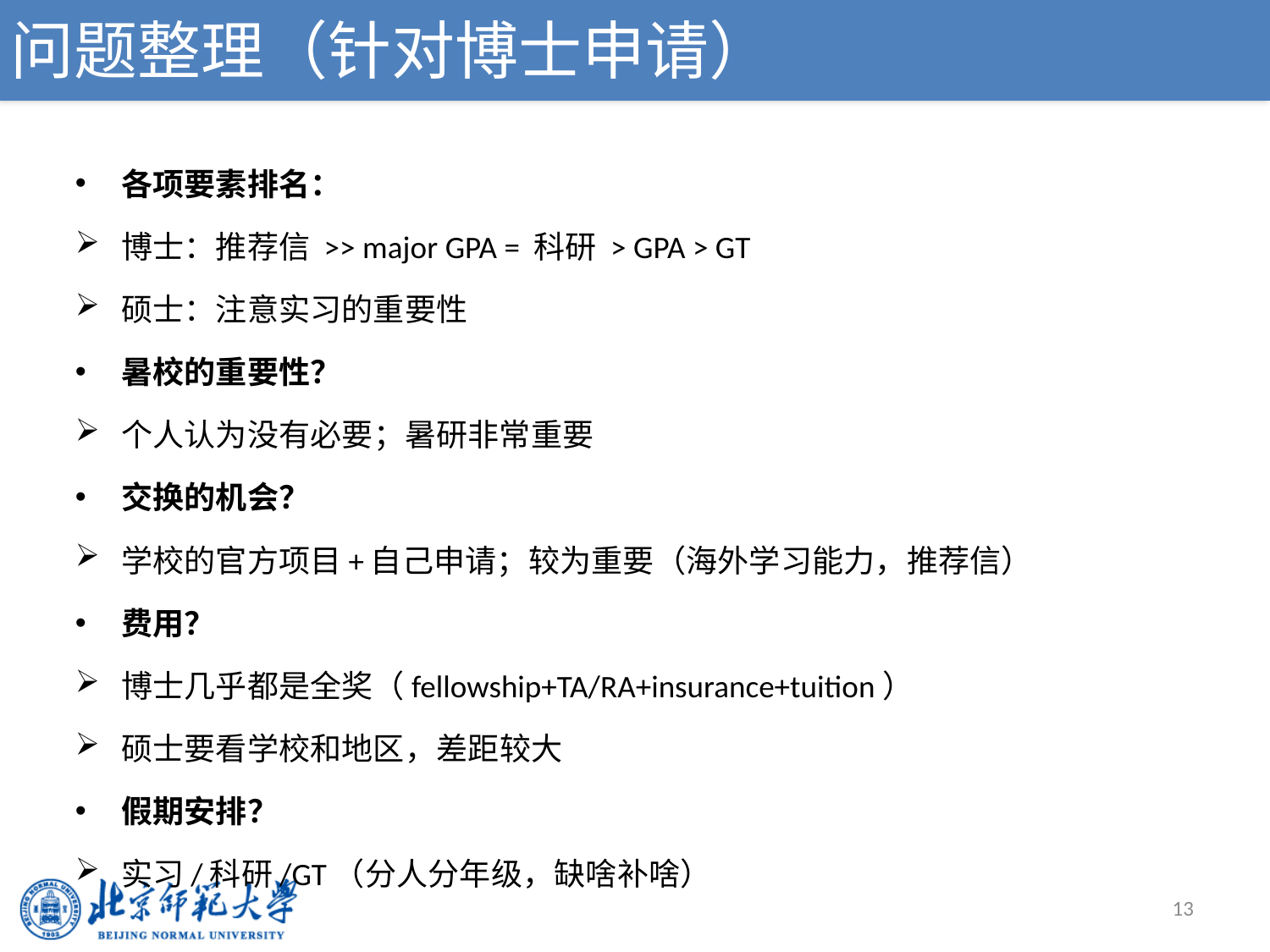

# 问题整理（针对博士申请）
各项要素排名：
博士：推荐信 >> major GPA = 科研 > GPA > GT
硕士：注意实习的重要性
暑校的重要性？
个人认为没有必要；暑研非常重要
交换的机会？
学校的官方项目+自己申请；较为重要（海外学习能力，推荐信）
费用？
博士几乎都是全奖（fellowship+TA/RA+insurance+tuition）
硕士要看学校和地区，差距较大
假期安排？
实习/科研/GT（分人分年级，缺啥补啥）
13